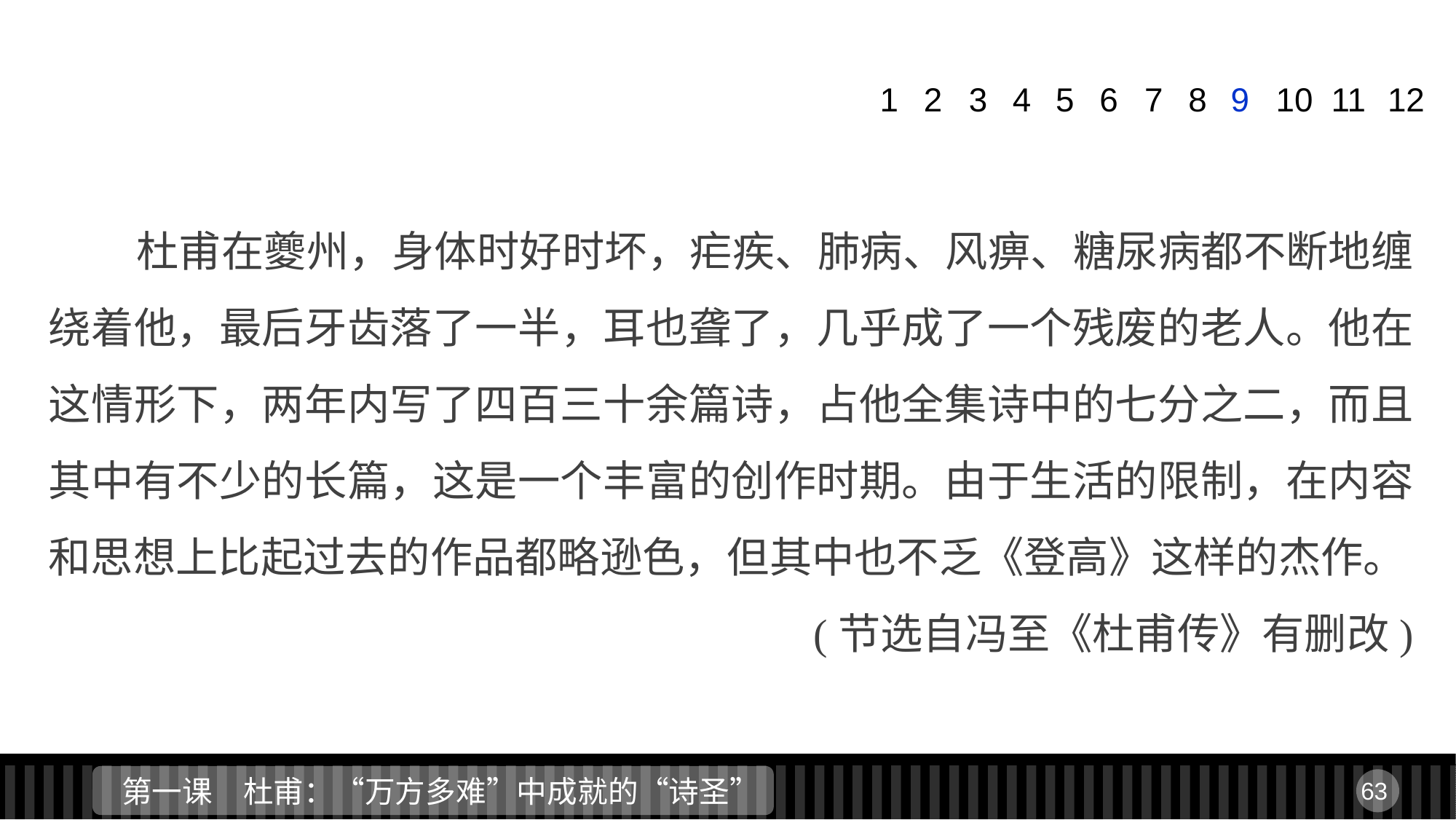

1
2
3
4
5
6
7
8
9
11
12
10
        杜甫在夔州，身体时好时坏，疟疾、肺病、风痹、糖尿病都不断地缠绕着他，最后牙齿落了一半，耳也聋了，几乎成了一个残废的老人。他在这情形下，两年内写了四百三十余篇诗，占他全集诗中的七分之二，而且其中有不少的长篇，这是一个丰富的创作时期。由于生活的限制，在内容和思想上比起过去的作品都略逊色，但其中也不乏《登高》这样的杰作。
(节选自冯至《杜甫传》有删改)